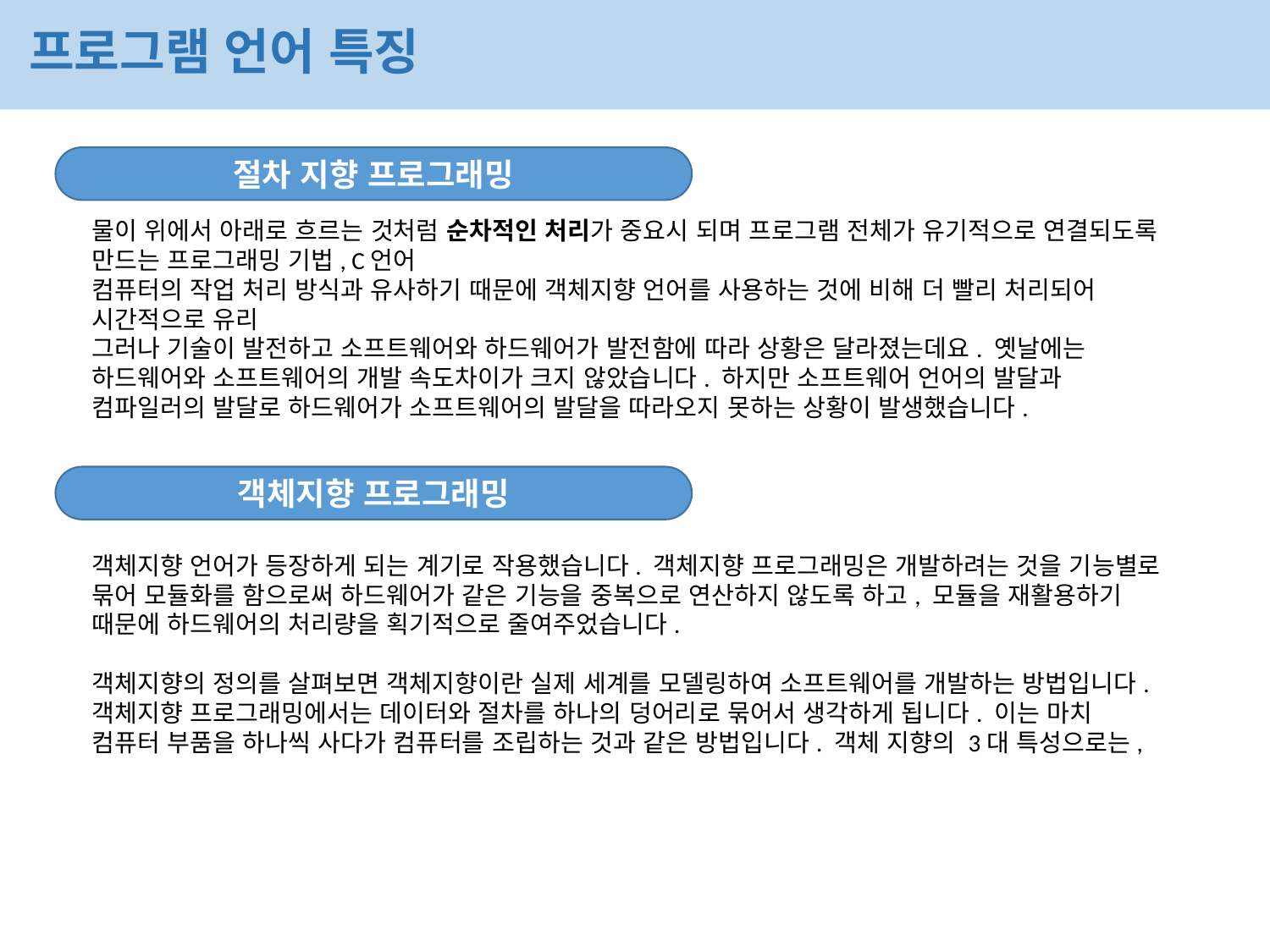

프로그램 언어 특징
절차 지향 프로그래밍
물이 위에서 아래로 흐르는 것처럼 순차적인 처리가 중요시 되며 프로그램 전체가 유기적으로 연결되도록 만드는 프로그래밍 기법, C언어
컴퓨터의 작업 처리 방식과 유사하기 때문에 객체지향 언어를 사용하는 것에 비해 더 빨리 처리되어 시간적으로 유리
그러나 기술이 발전하고 소프트웨어와 하드웨어가 발전함에 따라 상황은 달라졌는데요. 옛날에는 하드웨어와 소프트웨어의 개발 속도차이가 크지 않았습니다. 하지만 소프트웨어 언어의 발달과 컴파일러의 발달로 하드웨어가 소프트웨어의 발달을 따라오지 못하는 상황이 발생했습니다.
객체지향 프로그래밍
객체지향 언어가 등장하게 되는 계기로 작용했습니다. 객체지향 프로그래밍은 개발하려는 것을 기능별로 묶어 모듈화를 함으로써 하드웨어가 같은 기능을 중복으로 연산하지 않도록 하고, 모듈을 재활용하기 때문에 하드웨어의 처리량을 획기적으로 줄여주었습니다.

객체지향의 정의를 살펴보면 객체지향이란 실제 세계를 모델링하여 소프트웨어를 개발하는 방법입니다. 객체지향 프로그래밍에서는 데이터와 절차를 하나의 덩어리로 묶어서 생각하게 됩니다. 이는 마치 컴퓨터 부품을 하나씩 사다가 컴퓨터를 조립하는 것과 같은 방법입니다. 객체 지향의 3대 특성으로는,